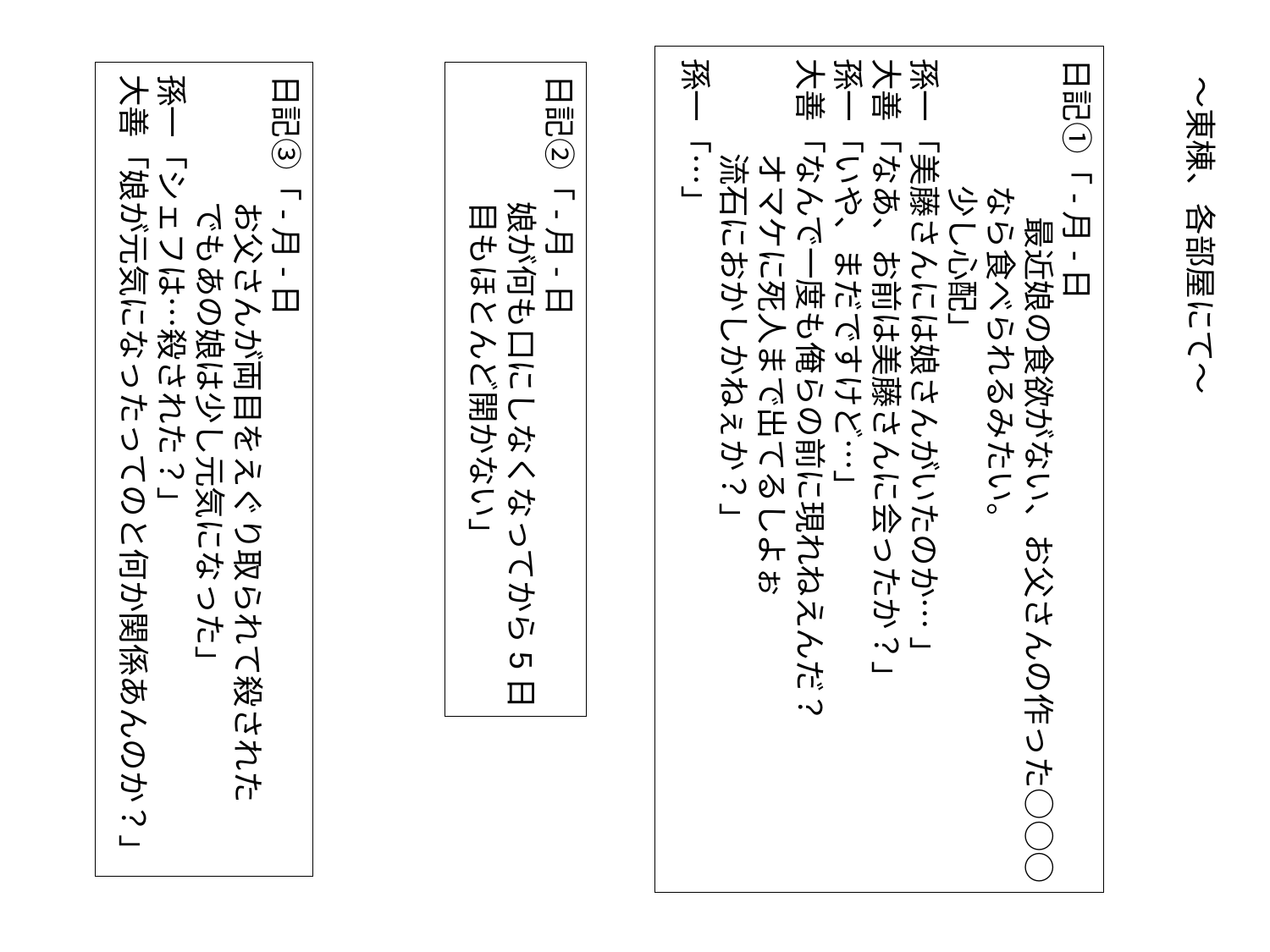

日記①「-月-日
　　　　　最近娘の食欲がない、お父さんの作った○○○
　　　　なら食べられるみたい。
　　　　少し心配」
孫一「美藤さんには娘さんがいたのか… 」
大善「なあ、お前は美藤さんに会ったか？」
孫一「いや、まだですけど…」
大善「なんで一度も俺らの前に現れねえんだ？
　　　オマケに死人まで出てるしよぉ
　　　流石におかしかねぇか？」
孫一「…」
日記③「-月-日
　　　　お父さんが両目をえぐり取られて殺された
　　　　でもあの娘は少し元気になった」
孫一「シェフは…殺された？」
大善「娘が元気になったってのと何か関係あんのか？」
日記②「-月-日
　　　　娘が何も口にしなくなってから5日
　　　　目もほとんど開かない」
～東棟、各部屋にて～